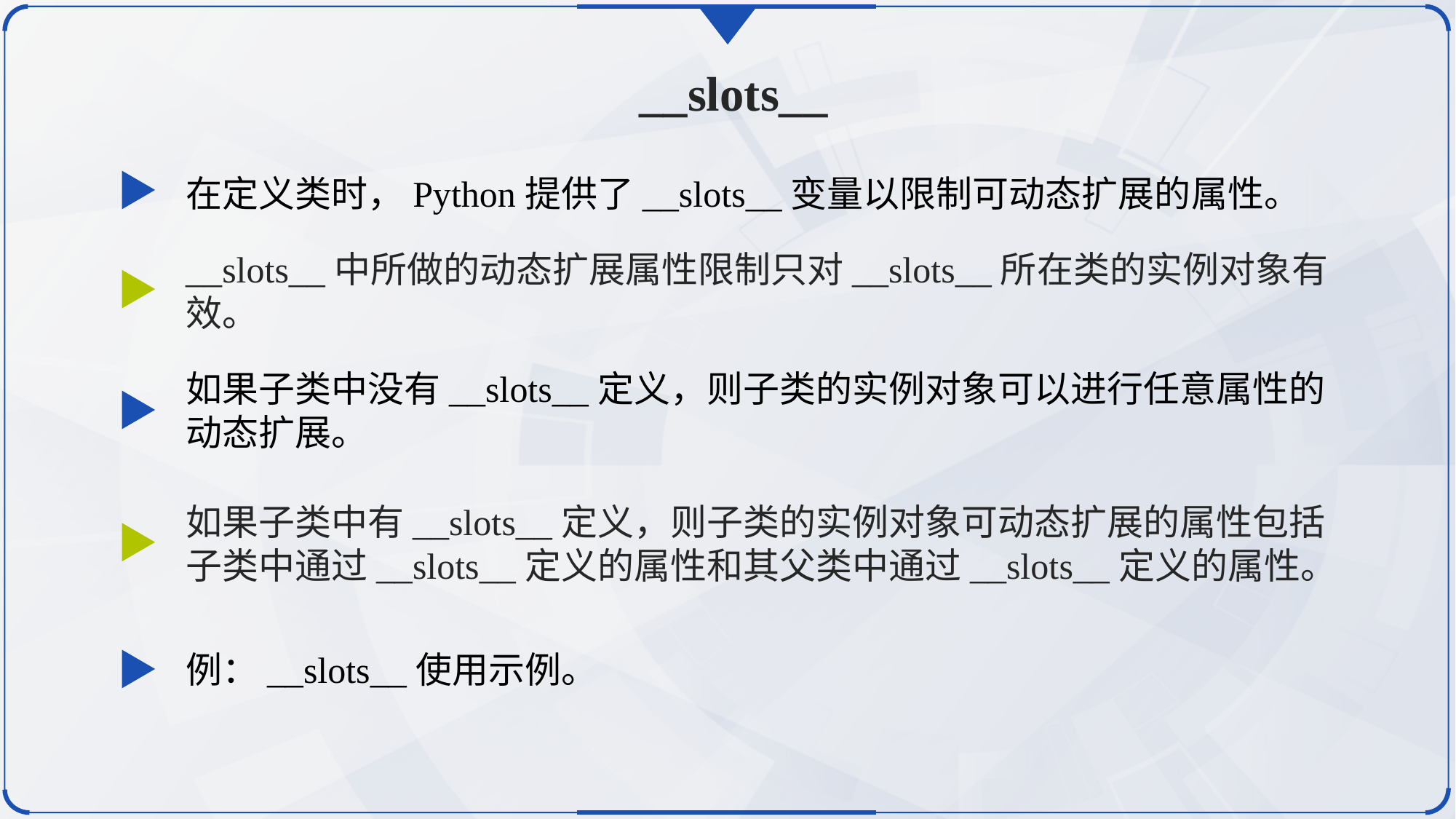

__slots__
在定义类时，Python提供了__slots__变量以限制可动态扩展的属性。

__slots__中所做的动态扩展属性限制只对__slots__所在类的实例对象有效。

如果子类中没有__slots__定义，则子类的实例对象可以进行任意属性的动态扩展。

如果子类中有__slots__定义，则子类的实例对象可动态扩展的属性包括子类中通过__slots__定义的属性和其父类中通过__slots__定义的属性。

例：__slots__使用示例。